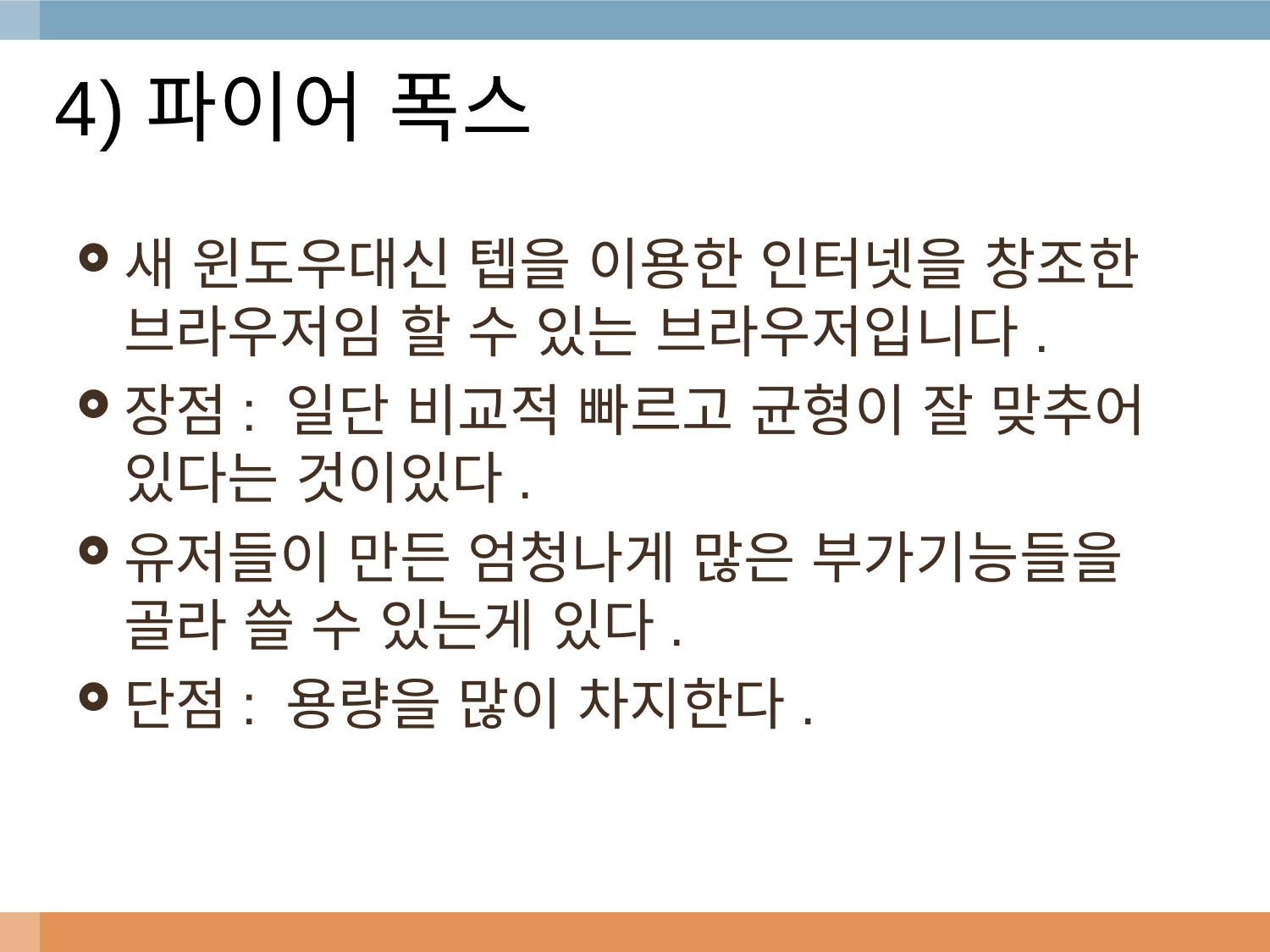

# 4)파이어 폭스
새 윈도우대신 텝을 이용한 인터넷을 창조한 브라우저임 할 수 있는 브라우저입니다.
장점: 일단 비교적 빠르고 균형이 잘 맞추어 있다는 것이있다.
유저들이 만든 엄청나게 많은 부가기능들을 골라 쓸 수 있는게 있다.
단점: 용량을 많이 차지한다.